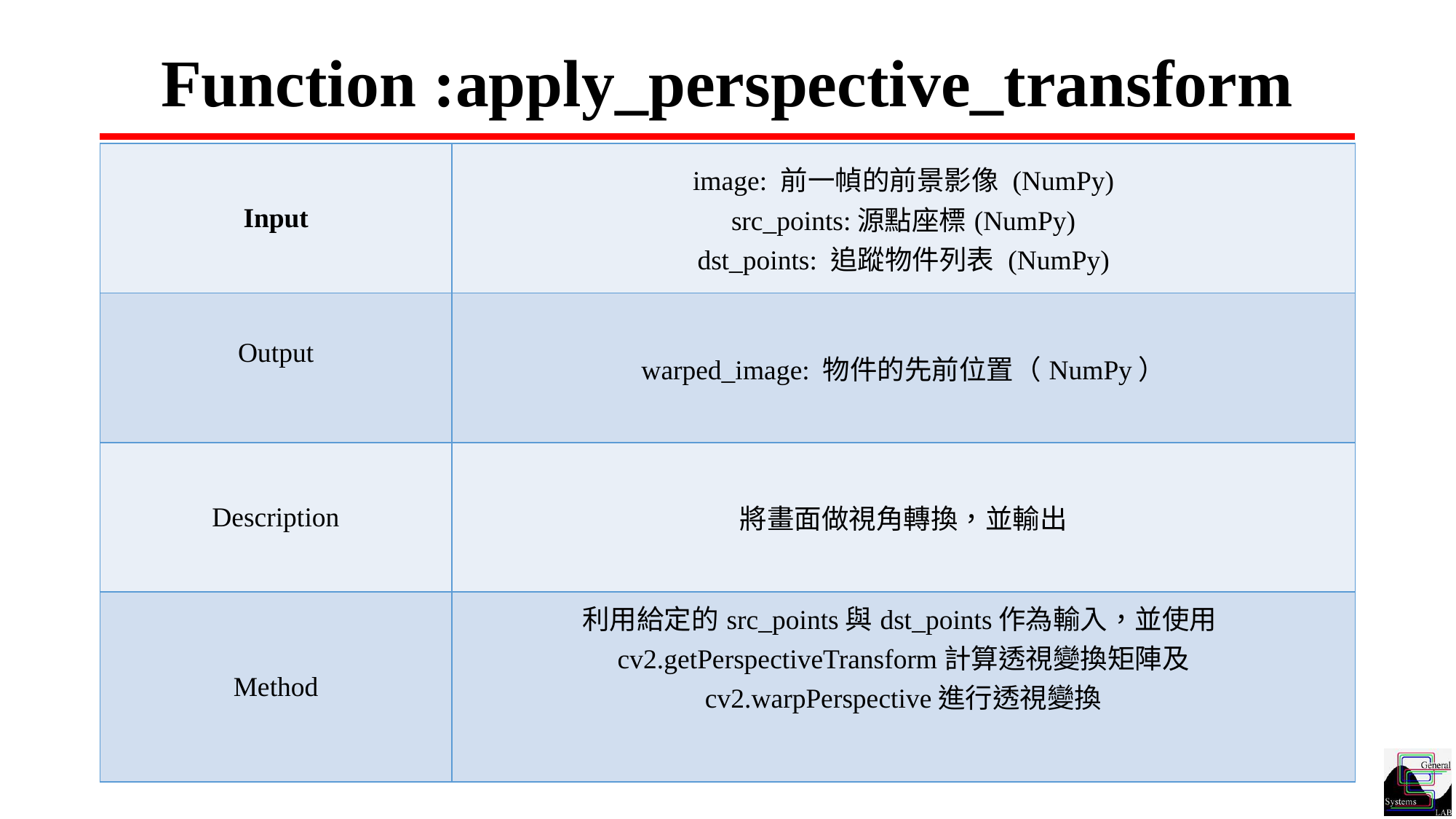

# Function :apply_perspective_transform
| Input | image: 前一幀的前景影像 (NumPy) src\_points:源點座標(NumPy) dst\_points: 追蹤物件列表 (NumPy) |
| --- | --- |
| Output | warped\_image: 物件的先前位置（NumPy） |
| Description | 將畫面做視角轉換，並輸出 |
| Method | 利用給定的src\_points與dst\_points作為輸入，並使用cv2.getPerspectiveTransform計算透視變換矩陣及 cv2.warpPerspective進行透視變換 |